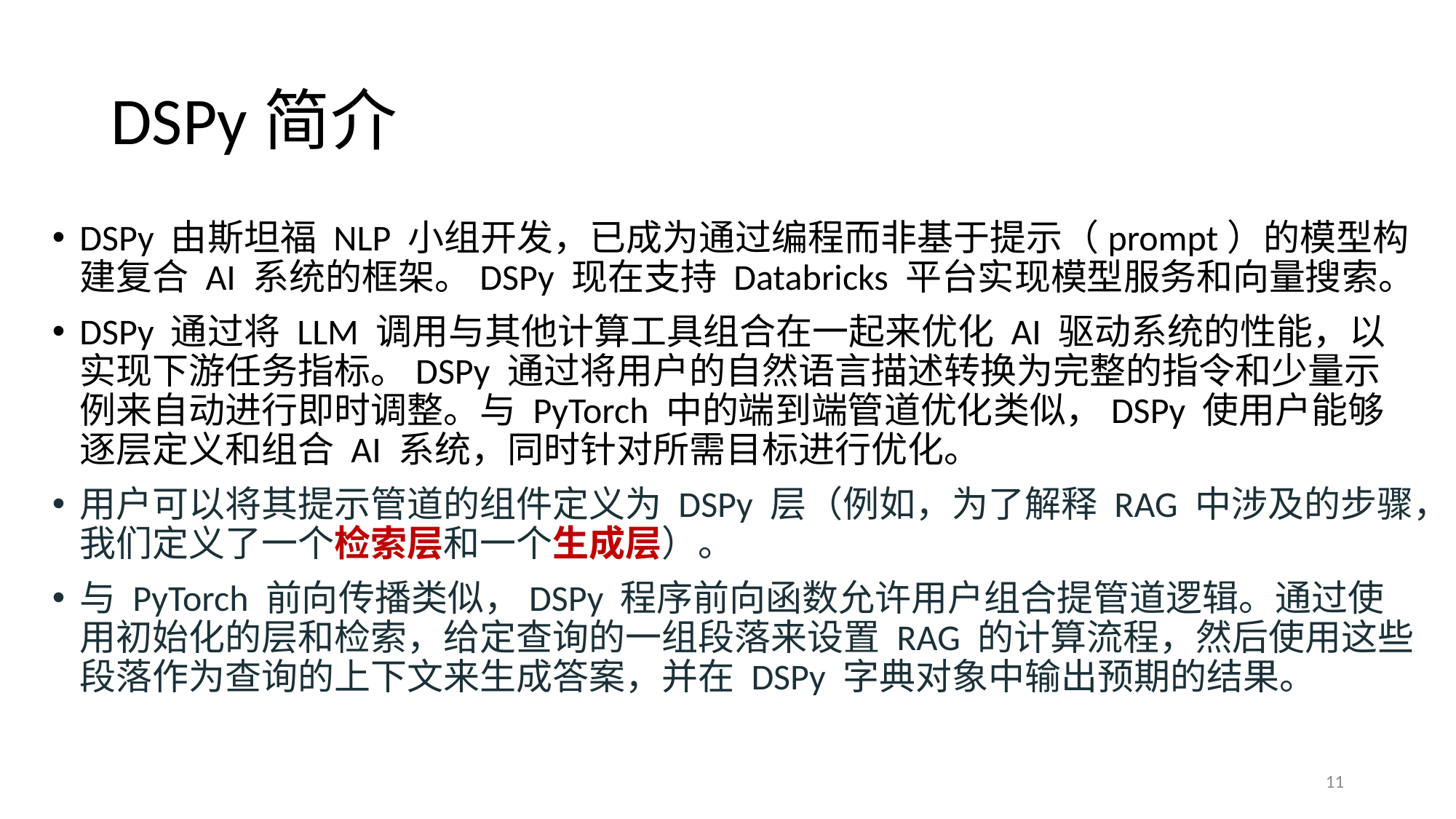

# DSPy简介
DSPy 由斯坦福 NLP 小组开发，已成为通过编程而非基于提示（prompt）的模型构建复合 AI 系统的框架。DSPy 现在支持 Databricks 平台实现模型服务和向量搜索。
DSPy 通过将 LLM 调用与其他计算工具组合在一起来优化 AI 驱动系统的性能，以实现下游任务指标。DSPy 通过将用户的自然语言描述转换为完整的指令和少量示例来自动进行即时调整。与 PyTorch 中的端到端管道优化类似，DSPy 使用户能够逐层定义和组合 AI 系统，同时针对所需目标进行优化。
用户可以将其提示管道的组件定义为 DSPy 层（例如，为了解释 RAG 中涉及的步骤，我们定义了一个检索层和一个生成层）。
与 PyTorch 前向传播类似，DSPy 程序前向函数允许用户组合提管道逻辑。通过使用初始化的层和检索，给定查询的一组段落来设置 RAG 的计算流程，然后使用这些段落作为查询的上下文来生成答案，并在 DSPy 字典对象中输出预期的结果。
11